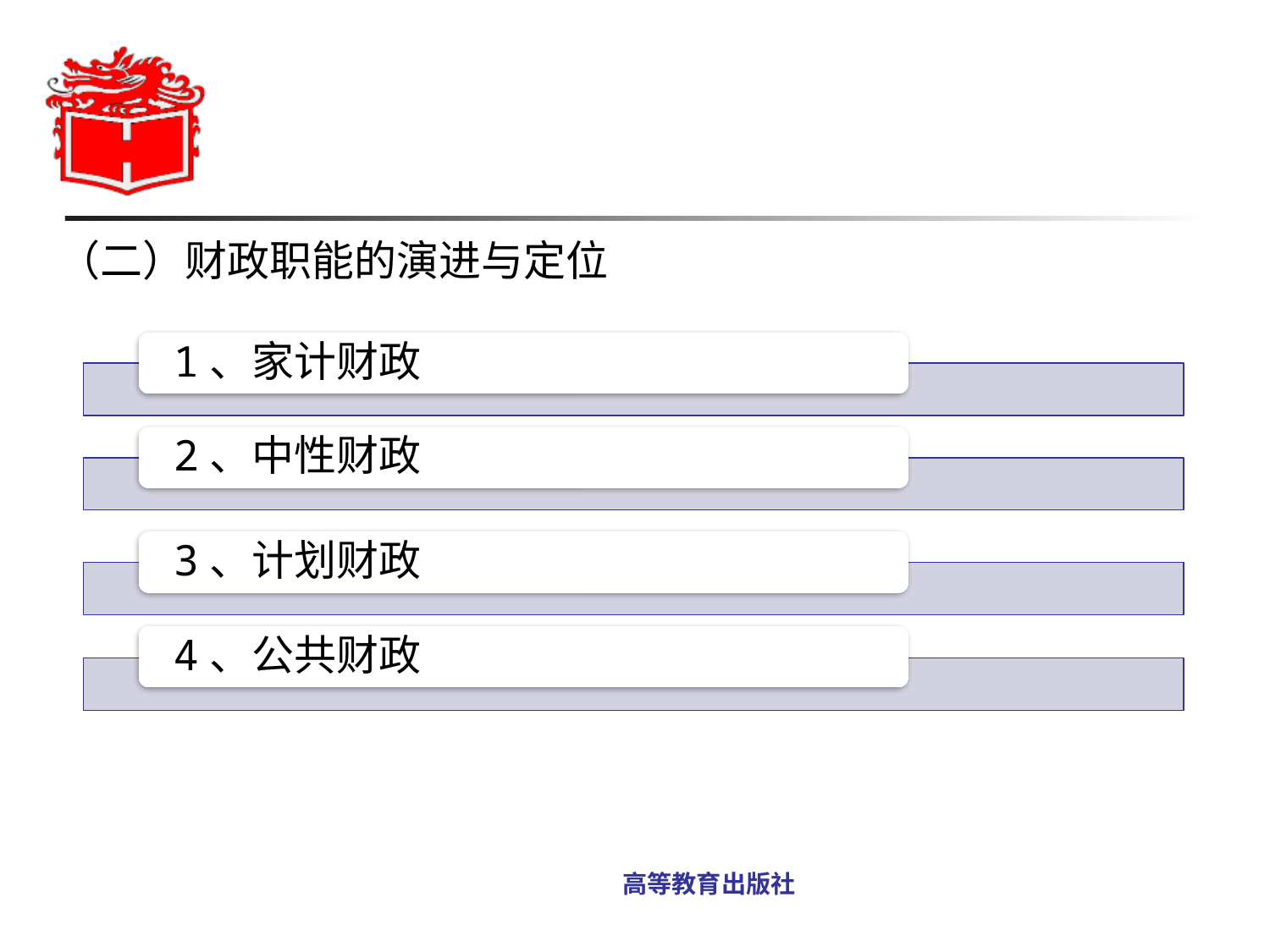

（二）财政职能的演进与定位

1、家计财政
2、中性财政
3、计划财政
4、公共财政

高等教育出版社